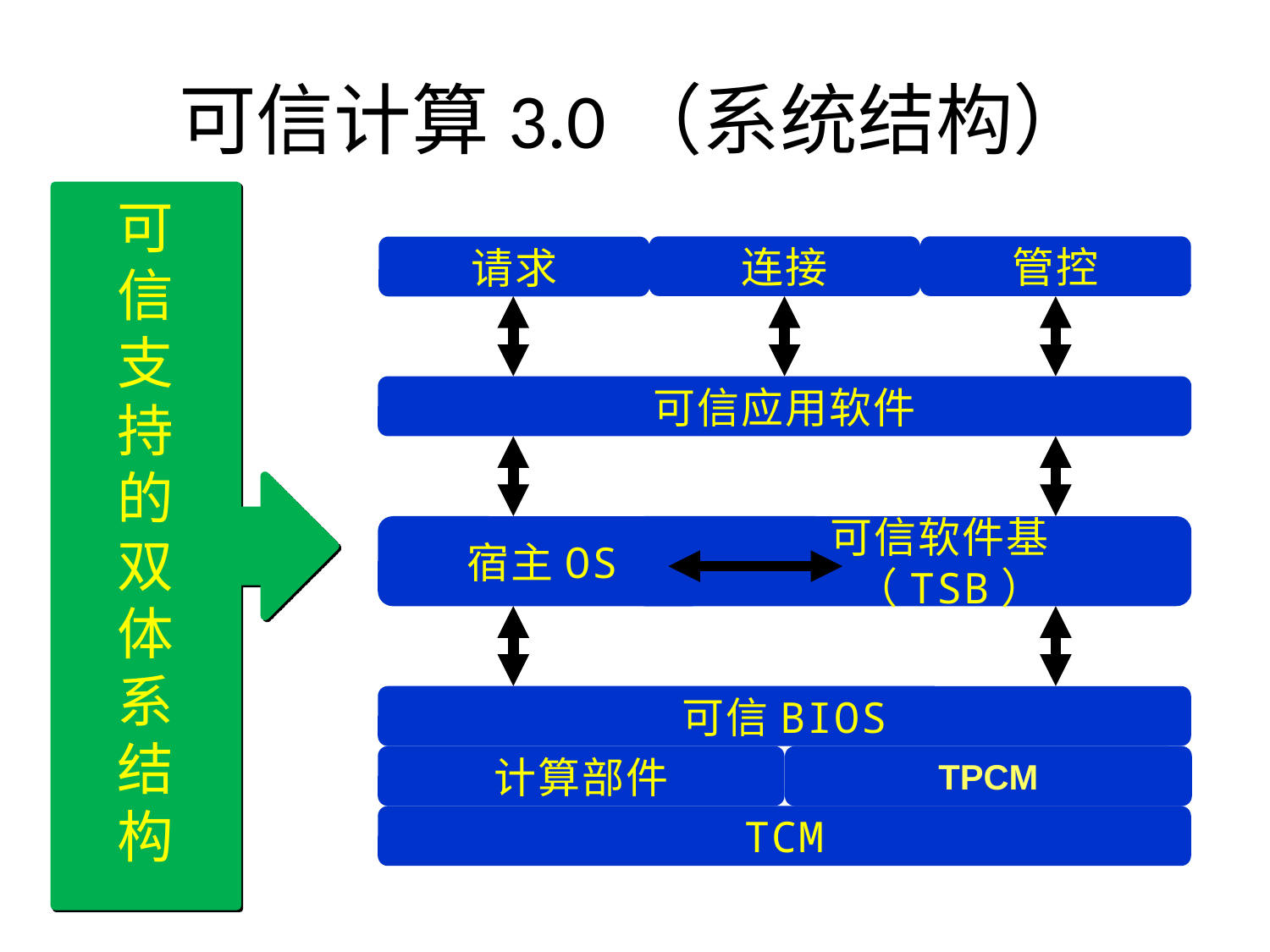

# 可信计算3.0（系统结构）
可
信
支
持
的
双
体
系
结
构
连接
管控
请求
可信应用软件
宿主OS
      可信软件基
      （TSB）
可信BIOS
计算部件
TPCM
TCM